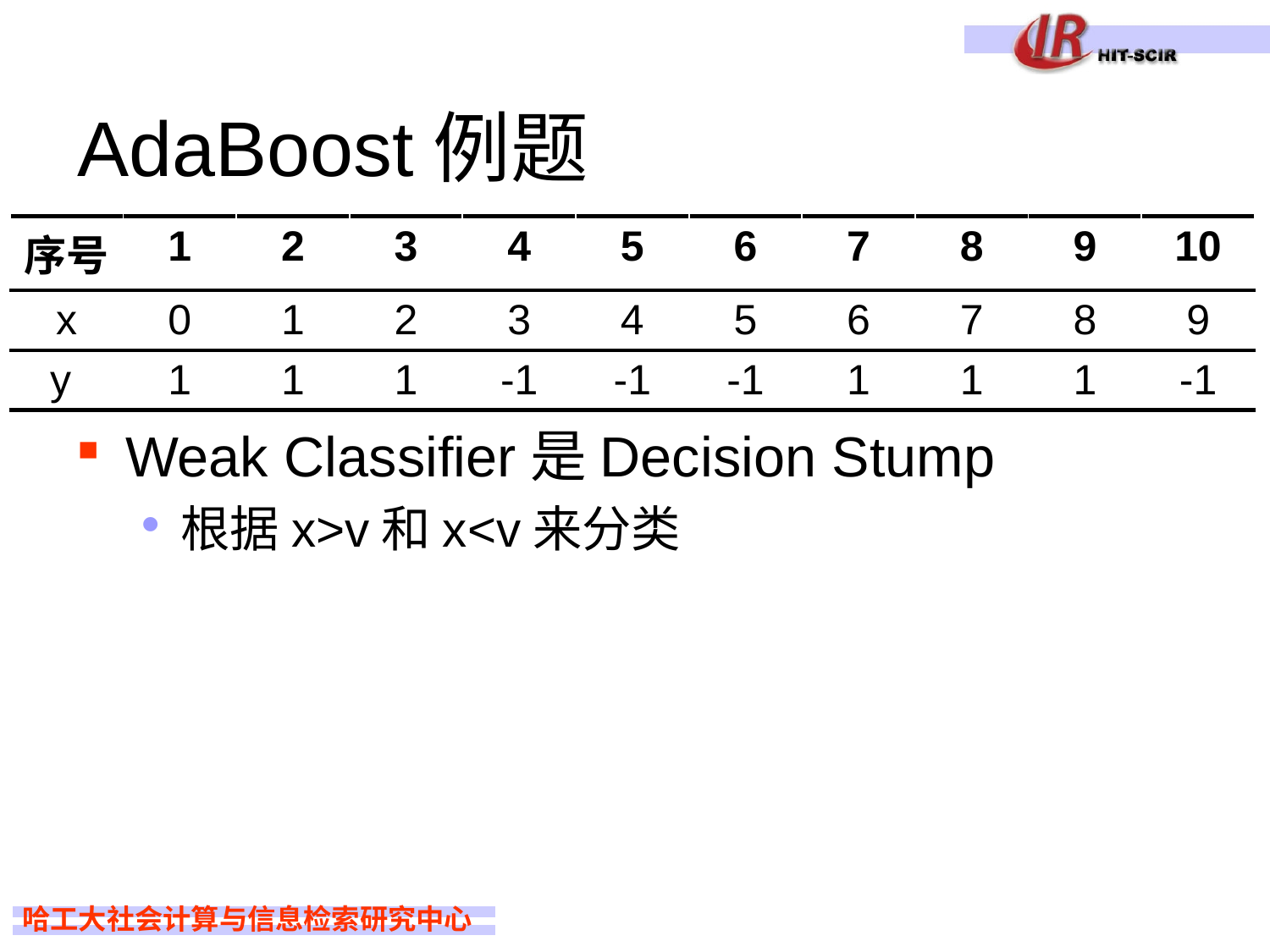

# AdaBoost例题
| 序号 | 1 | 2 | 3 | 4 | 5 | 6 | 7 | 8 | 9 | 10 |
| --- | --- | --- | --- | --- | --- | --- | --- | --- | --- | --- |
| x | 0 | 1 | 2 | 3 | 4 | 5 | 6 | 7 | 8 | 9 |
| y | 1 | 1 | 1 | -1 | -1 | -1 | 1 | 1 | 1 | -1 |

Weak Classifier是Decision Stump
根据x>v和x<v来分类